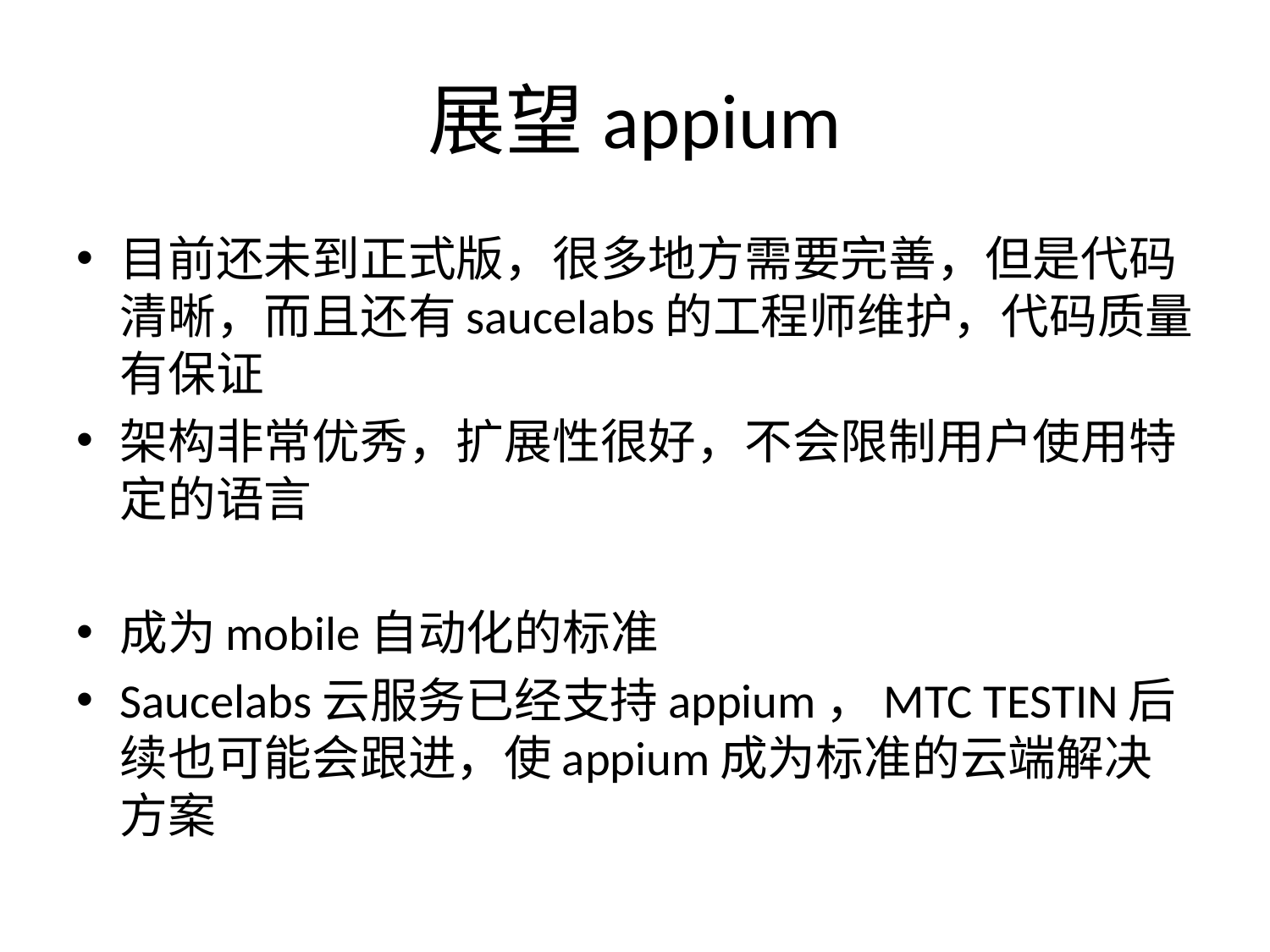

# 展望appium
目前还未到正式版，很多地方需要完善，但是代码清晰，而且还有saucelabs的工程师维护，代码质量有保证
架构非常优秀，扩展性很好，不会限制用户使用特定的语言

成为mobile自动化的标准
Saucelabs云服务已经支持appium，MTC TESTIN后续也可能会跟进，使appium成为标准的云端解决方案